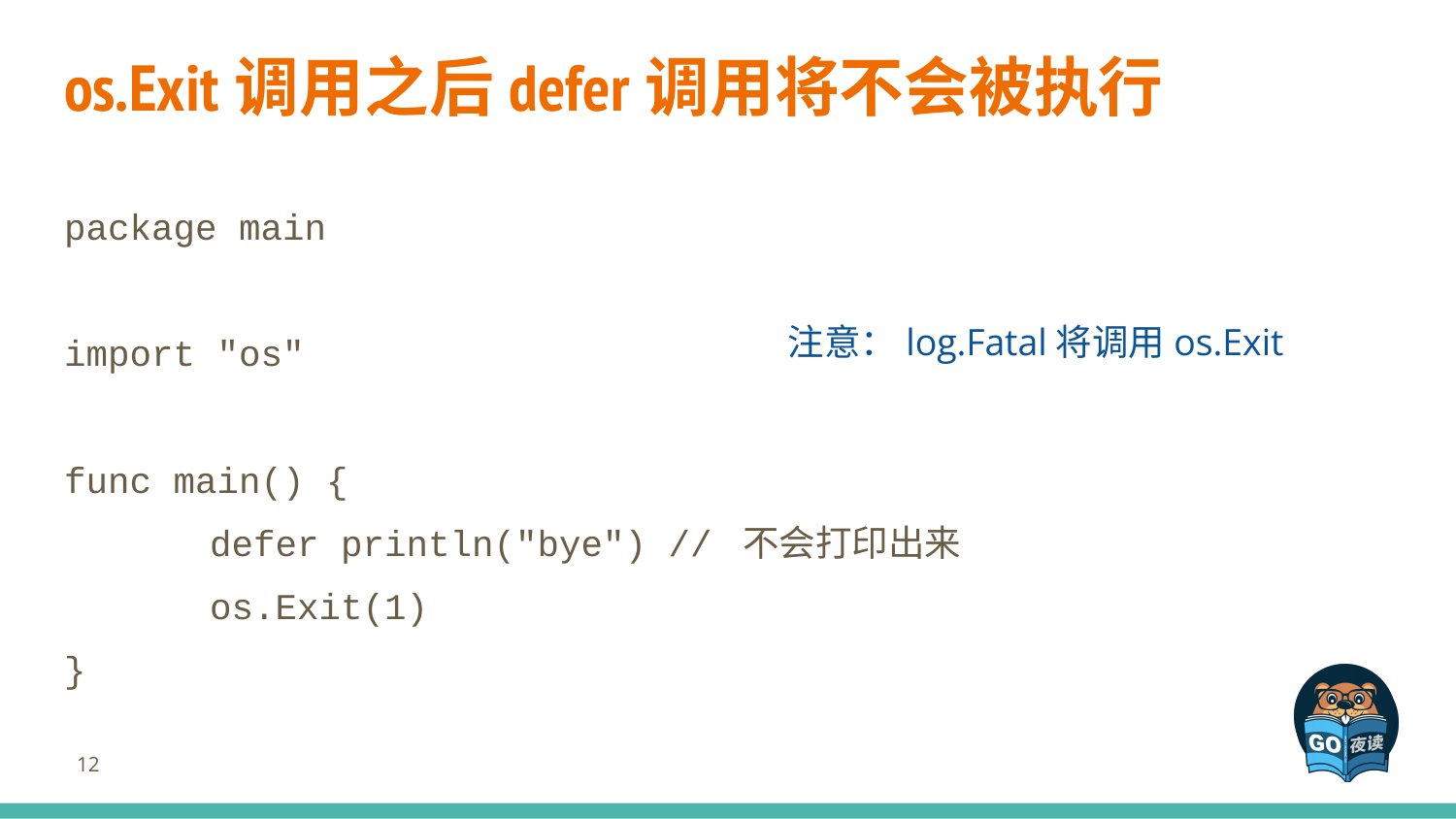

# os.Exit调用之后defer调用将不会被执行
package main

import "os"

func main() {
 	defer println("bye") // 不会打印出来
 	os.Exit(1)
}
注意：log.Fatal将调用os.Exit
12